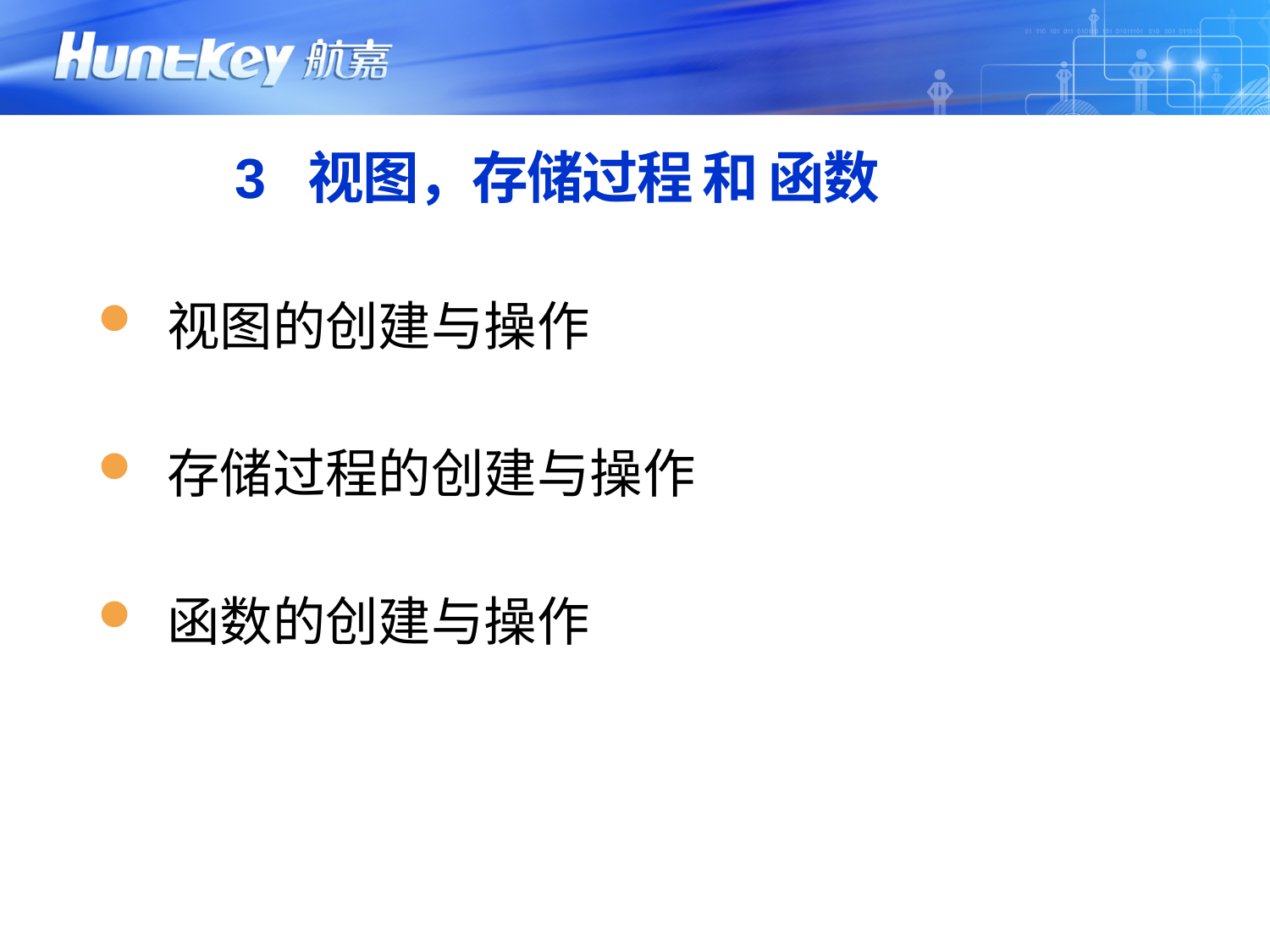

# 3  视图，存储过程 和 函数
 视图的创建与操作

 存储过程的创建与操作

 函数的创建与操作